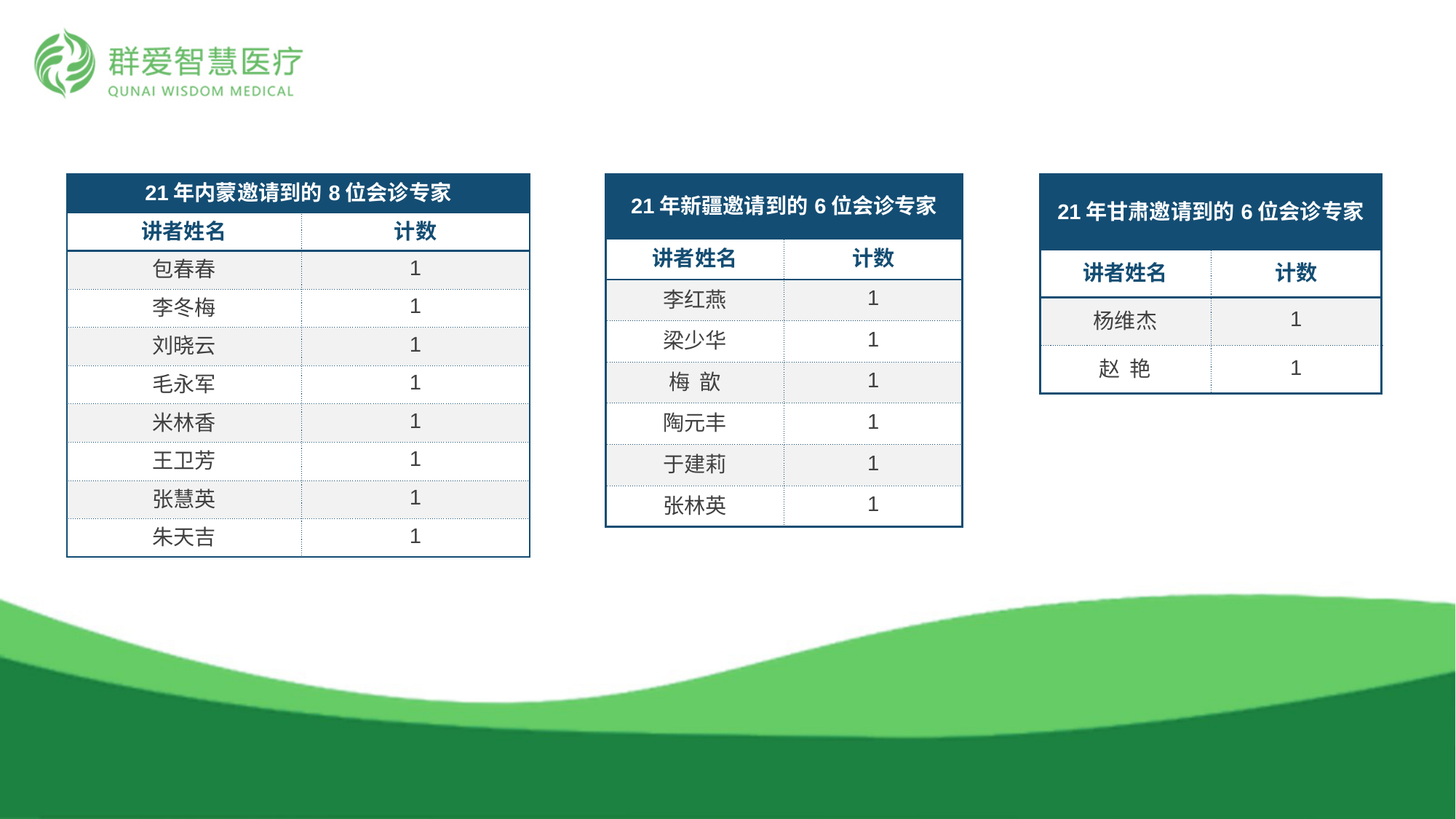

| 21年内蒙邀请到的8位会诊专家 |  |
| --- | --- |
| 讲者姓名 | 计数 |
| 包春春 | 1 |
| 李冬梅 | 1 |
| 刘晓云 | 1 |
| 毛永军 | 1 |
| 米林香 | 1 |
| 王卫芳 | 1 |
| 张慧英 | 1 |
| 朱天吉 | 1 |
| 21年新疆邀请到的6位会诊专家 |  |
| --- | --- |
| 讲者姓名 | 计数 |
| 李红燕 | 1 |
| 梁少华 | 1 |
| 梅 歆 | 1 |
| 陶元丰 | 1 |
| 于建莉 | 1 |
| 张林英 | 1 |
| 21年甘肃邀请到的6位会诊专家 |  |
| --- | --- |
| 讲者姓名 | 计数 |
| 杨维杰 | 1 |
| 赵 艳 | 1 |